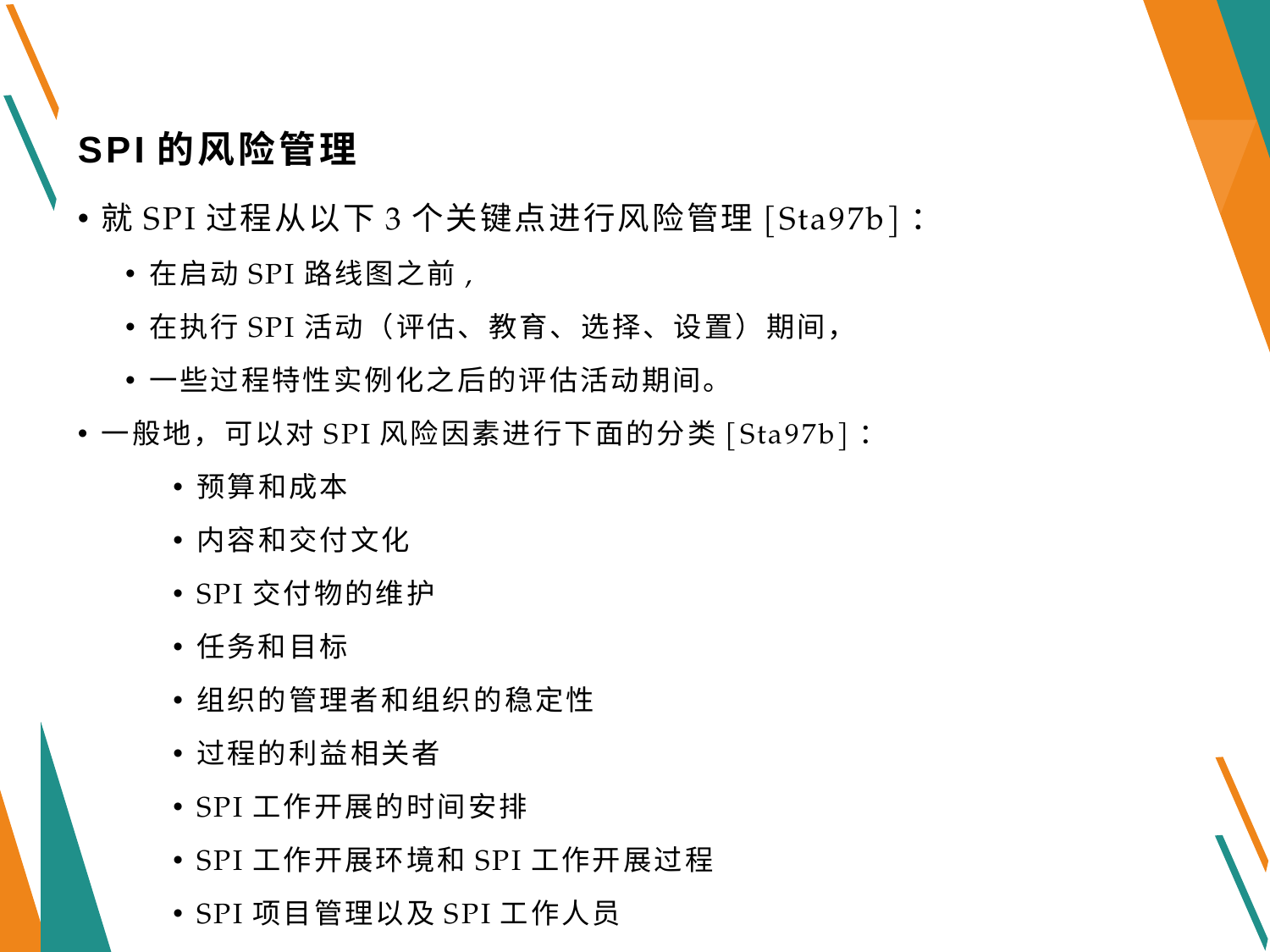

# SPI的风险管理
就SPI过程从以下3个关键点进行风险管理[Sta97b]：
在启动SPI路线图之前,
在执行SPI活动（评估、教育、选择、设置）期间，
一些过程特性实例化之后的评估活动期间。
一般地，可以对SPI风险因素进行下面的分类[Sta97b]：
预算和成本
内容和交付文化
SPI交付物的维护
任务和目标
组织的管理者和组织的稳定性
过程的利益相关者
SPI工作开展的时间安排
SPI工作开展环境和SPI工作开展过程
SPI项目管理以及SPI工作人员
13